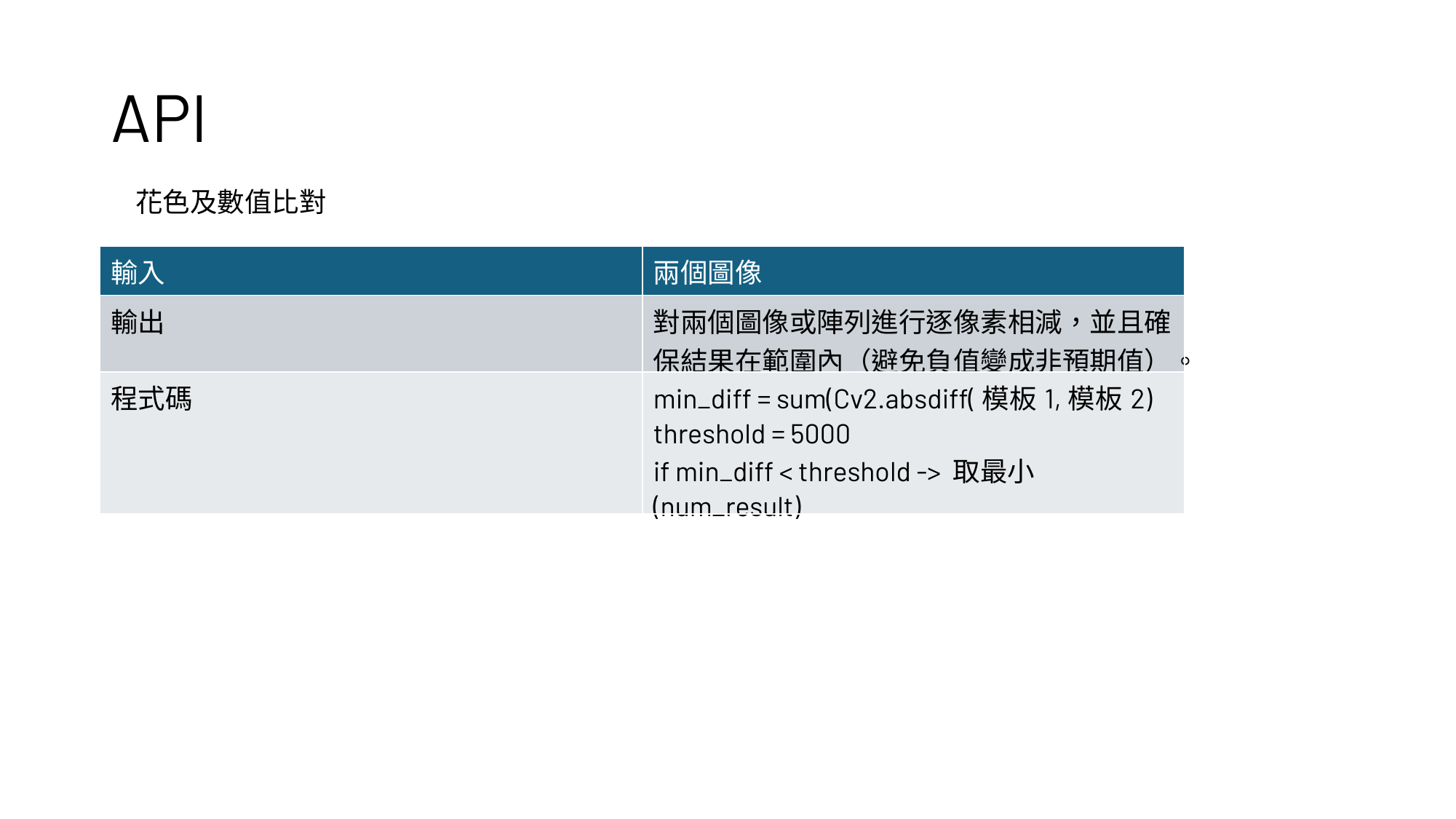

# API
花色及數值比對
| 輸入 | 兩個圖像 |
| --- | --- |
| 輸出 | 對兩個圖像或陣列進行逐像素相減，並且確保結果在範圍內（避免負值變成非預期值）。 |
| 程式碼 | min\_diff = sum(Cv2.absdiff(模板1,模板2) threshold = 5000 if min\_diff < threshold -> 取最小(num\_result) |